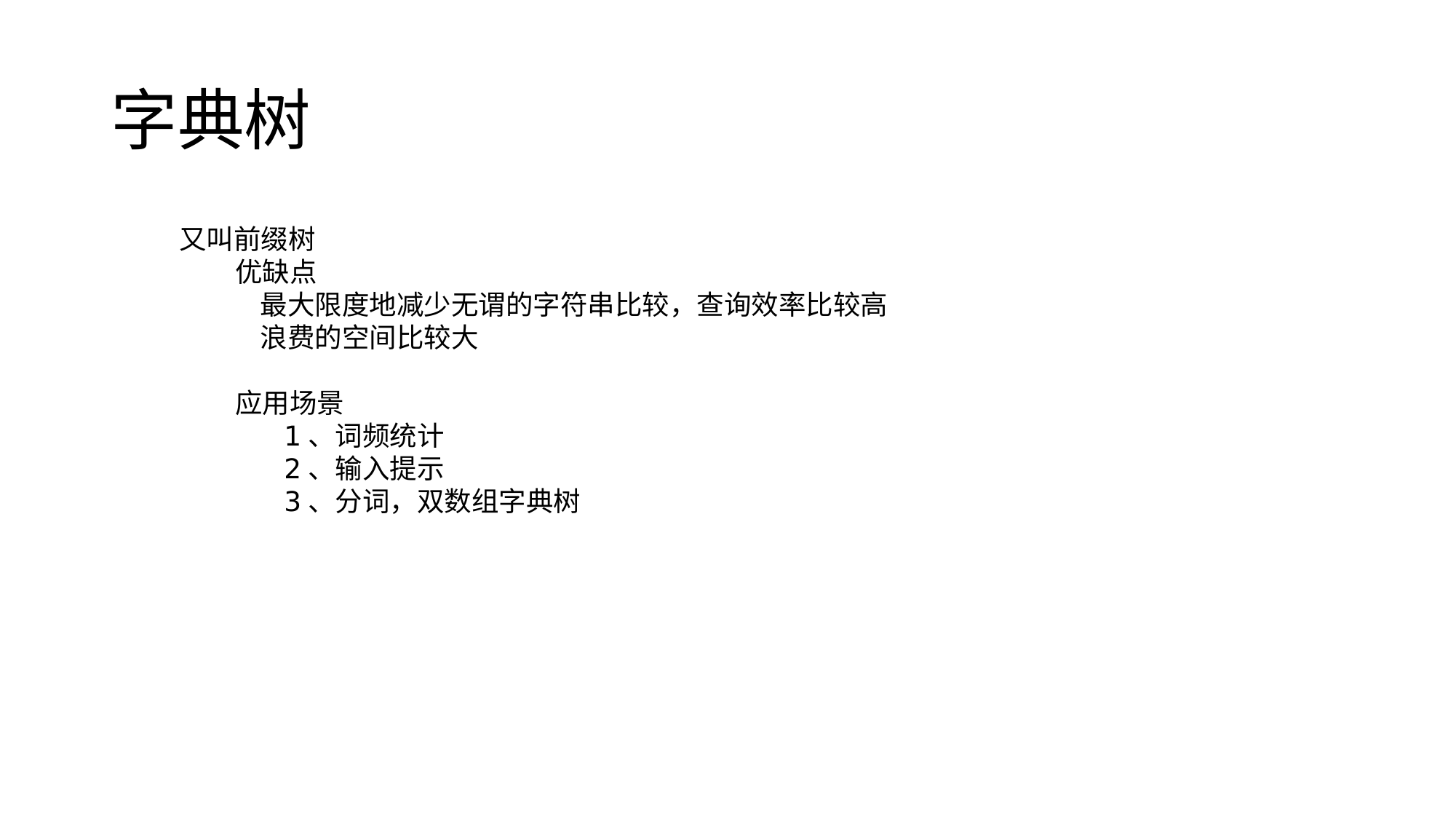

# 字典树

又叫前缀树
        优缺点
            最大限度地减少无谓的字符串比较，查询效率比较高
            浪费的空间比较大

        应用场景
            1、词频统计
            2、输入提示
            3、分词，双数组字典树